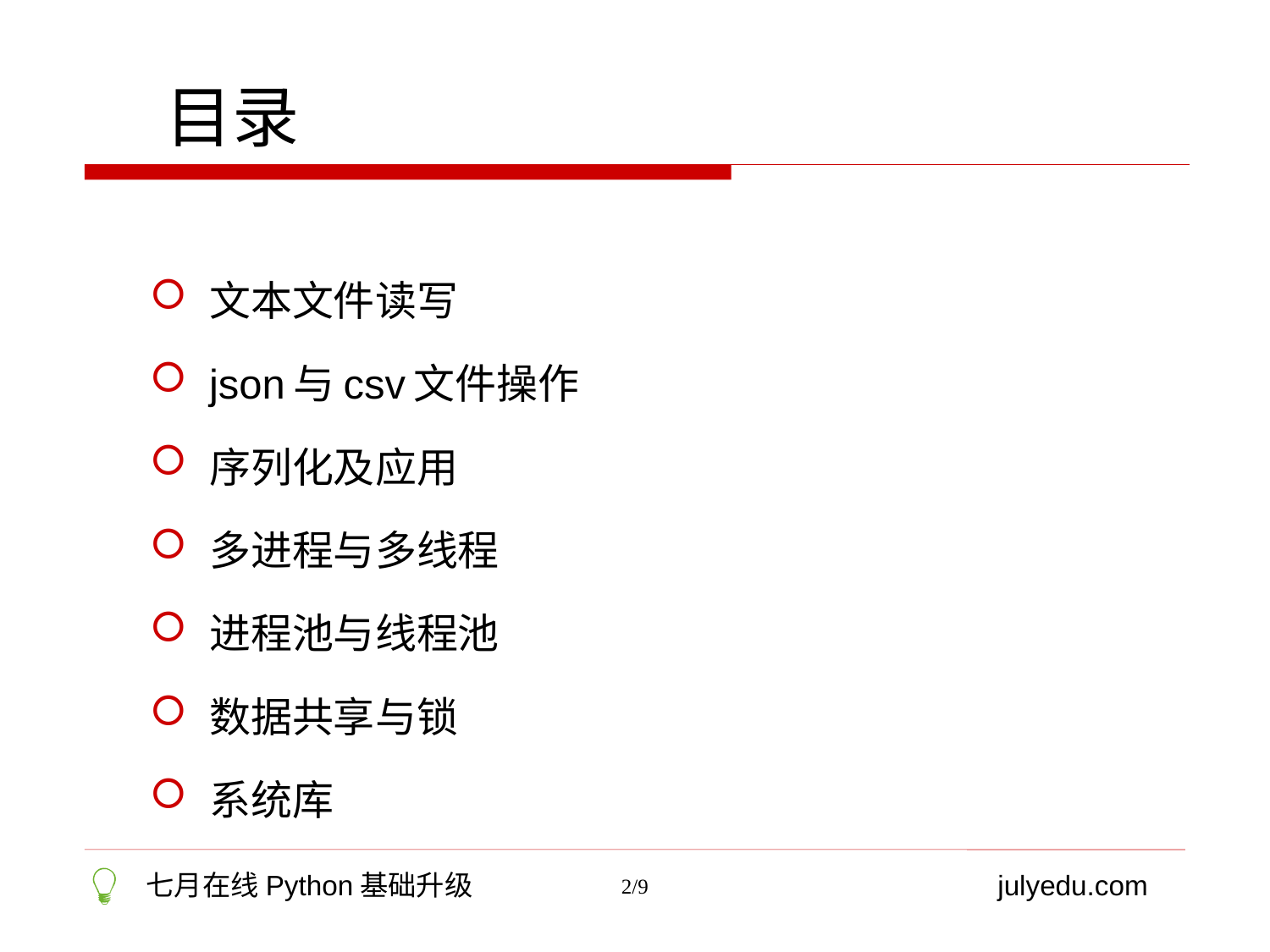

目录
文本文件读写
json与csv文件操作
序列化及应用
多进程与多线程
进程池与线程池
数据共享与锁
系统库
2/9